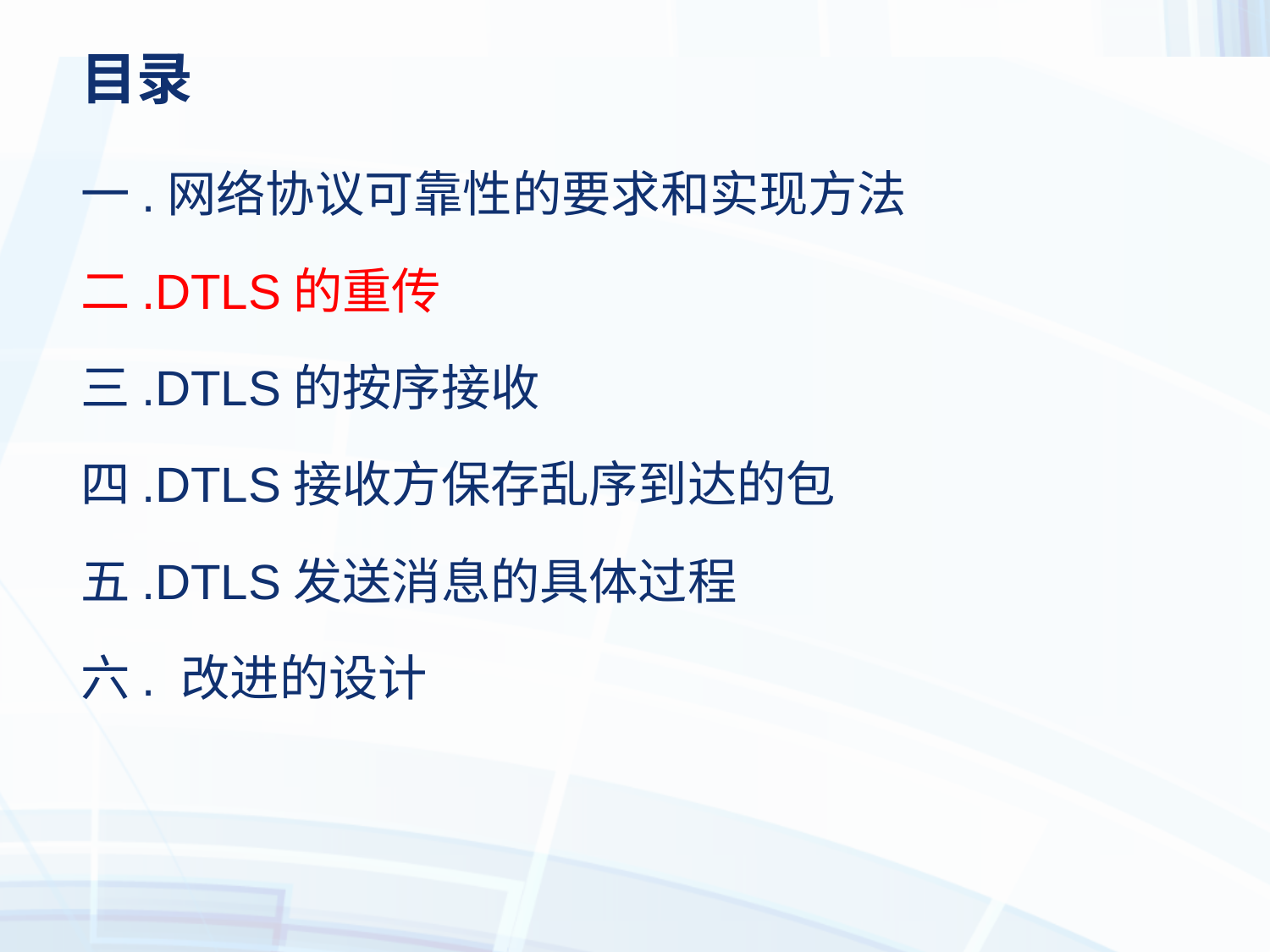

# 目录
一.网络协议可靠性的要求和实现方法
二.DTLS的重传
三.DTLS的按序接收
四.DTLS接收方保存乱序到达的包
五.DTLS发送消息的具体过程
六. 改进的设计